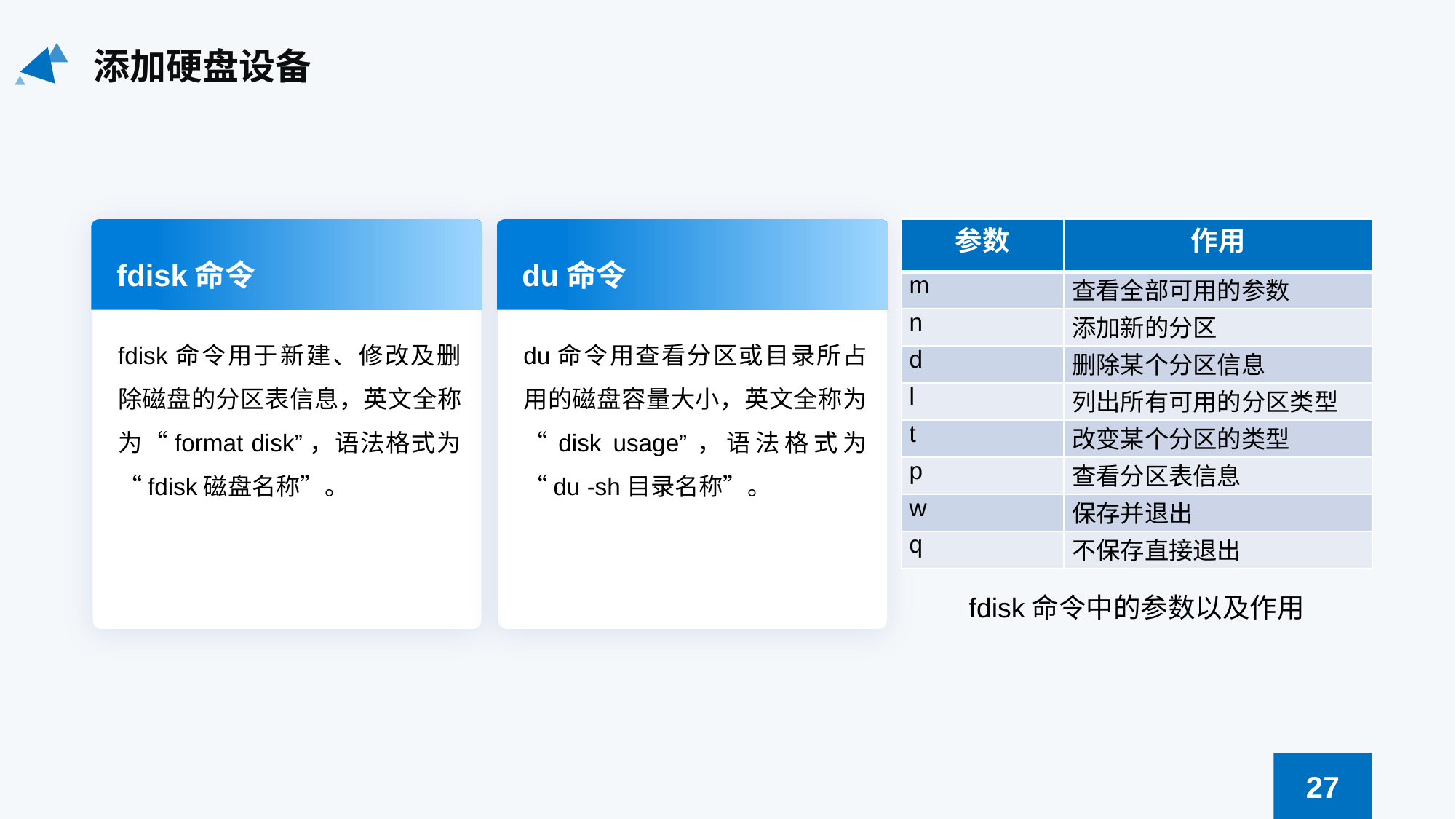

添加硬盘设备

fdisk命令
fdisk命令用于新建、修改及删除磁盘的分区表信息，英文全称为“format disk”，语法格式为“fdisk磁盘名称”。

du命令
du命令用查看分区或目录所占用的磁盘容量大小，英文全称为“disk usage”，语法格式为“du -sh目录名称”。
| 参数 | 作用 |
| --- | --- |
| m | 查看全部可用的参数 |
| n | 添加新的分区 |
| d | 删除某个分区信息 |
| l | 列出所有可用的分区类型 |
| t | 改变某个分区的类型 |
| p | 查看分区表信息 |
| w | 保存并退出 |
| q | 不保存直接退出 |
fdisk命令中的参数以及作用

27